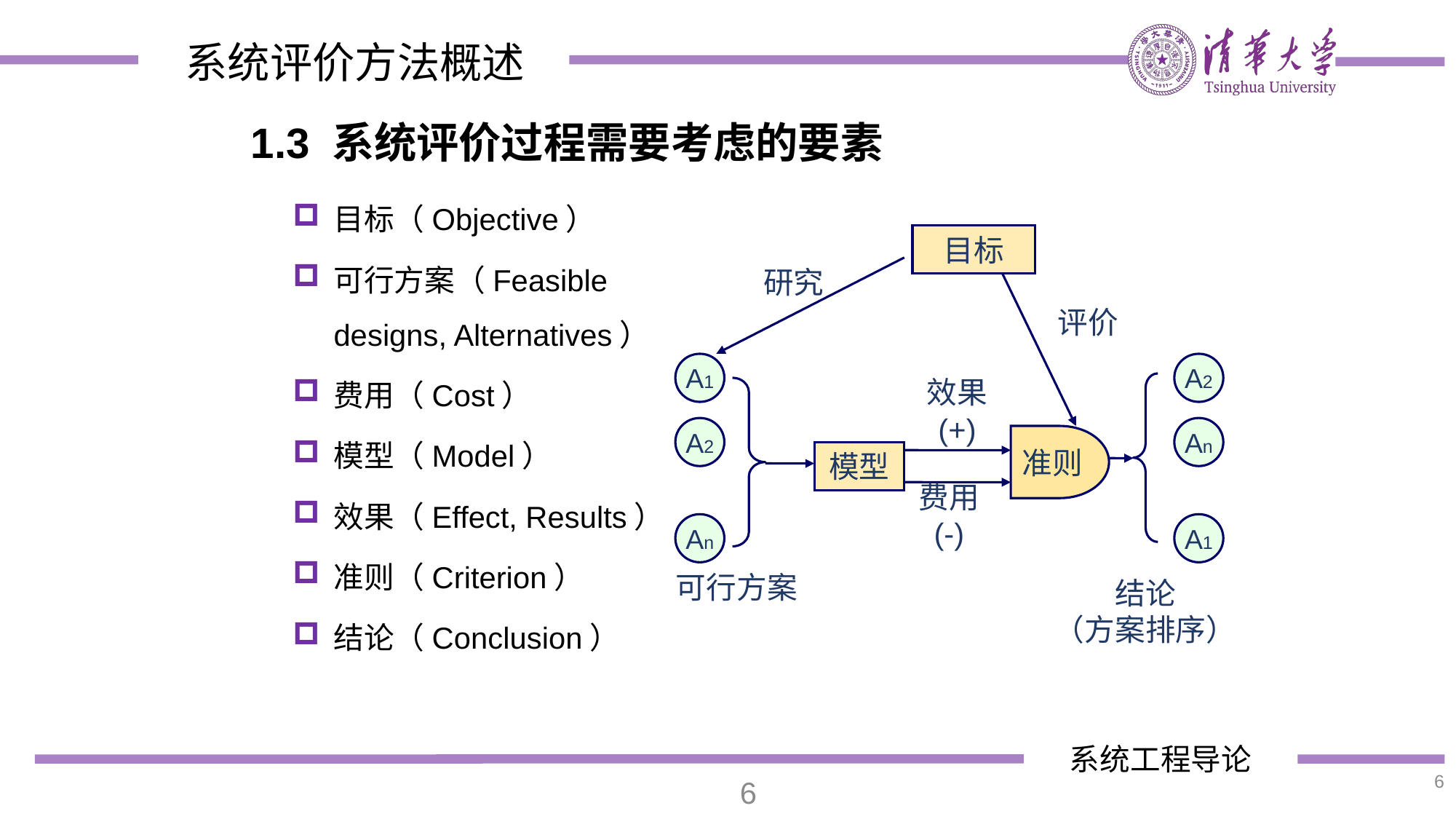

1.3 系统评价过程需要考虑的要素
目标（Objective）
可行方案（Feasible designs, Alternatives）
费用（Cost）
模型（Model）
效果（Effect, Results）
准则（Criterion）
结论（Conclusion）
目标

研究

评价
A1
A2

效果
(+)
A2
An
准则
模型

费用
(-)
An
A1
可行方案
结论
（方案排序）
6